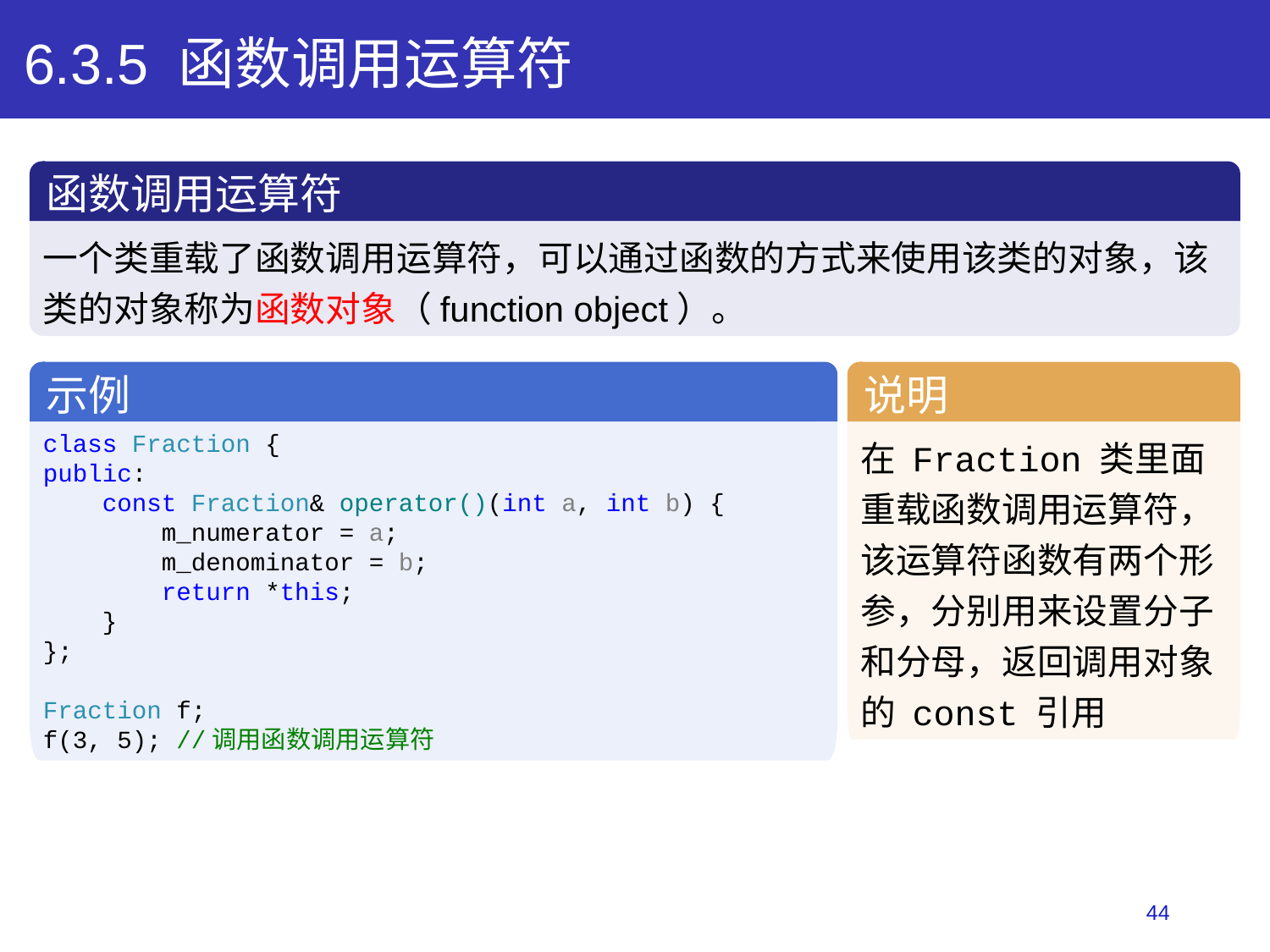

6.3.5 函数调用运算符
函数调用运算符
一个类重载了函数调用运算符，可以通过函数的方式来使用该类的对象，该类的对象称为函数对象（function object）。
示例

class Fraction {
public:
    const Fraction& operator()(int a, int b) {
        m_numerator = a;
        m_denominator = b;
        return *this;
    }
};

Fraction f;
f(3, 5); //调用函数调用运算符
说明

在 Fraction 类里面重载函数调用运算符，该运算符函数有两个形参，分别用来设置分子和分母，返回调用对象的 const 引用
44